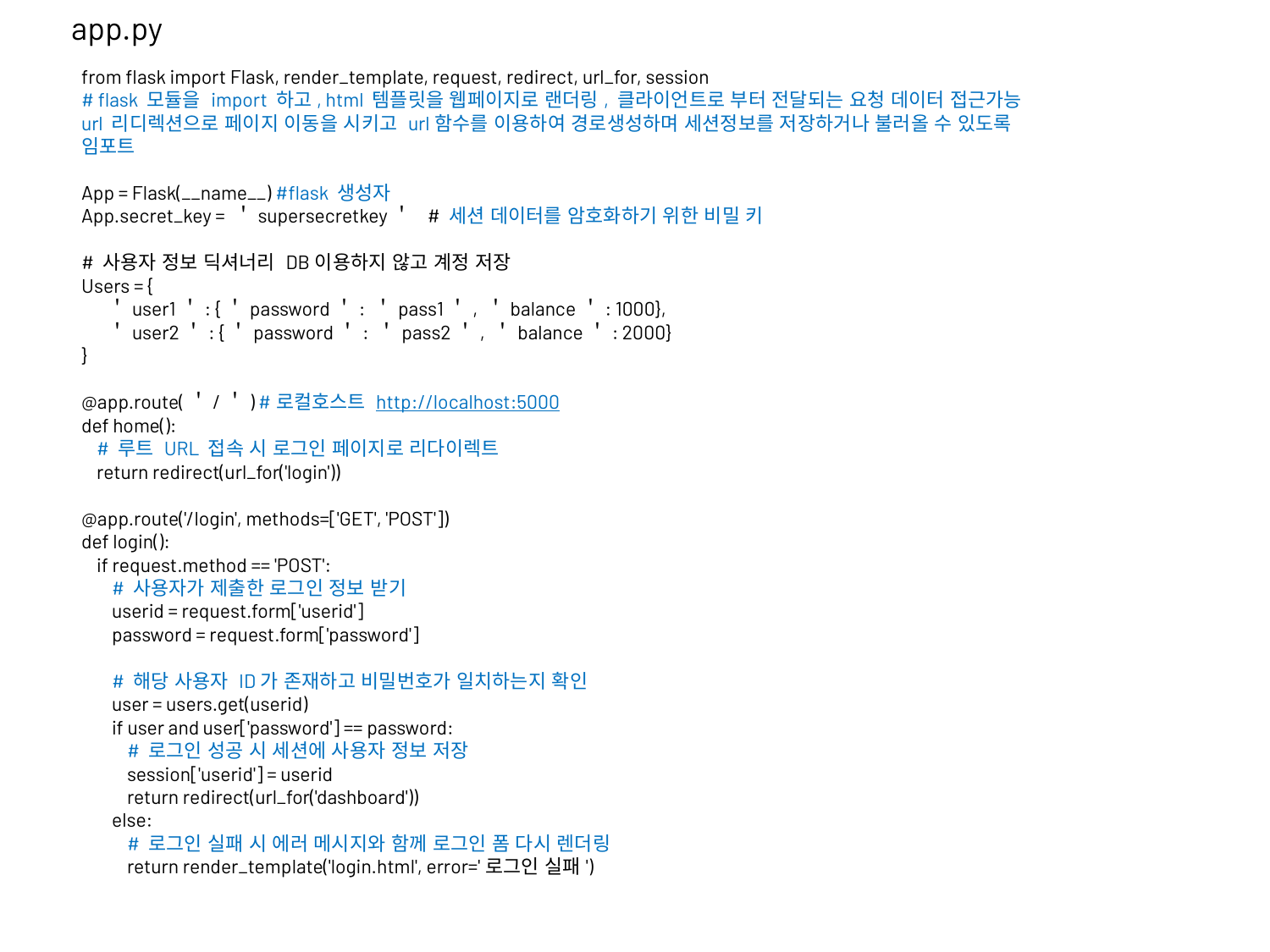

app.py
from flask import Flask, render_template, request, redirect, url_for, session
# flask 모듈을 import 하고, html 템플릿을 웹페이지로 랜더링, 클라이언트로 부터 전달되는 요청 데이터 접근가능
url 리디렉션으로 페이지 이동을 시키고 url함수를 이용하여 경로생성하며 세션정보를 저장하거나 불러올 수 있도록 임포트

App = Flask(__name__) #flask 생성자
App.secret_key = ＇supersecretkey＇  # 세션 데이터를 암호화하기 위한 비밀 키

# 사용자 정보 딕셔너리 DB이용하지 않고 계정 저장
Users = {
    ＇user1＇: {＇password＇: ＇pass1＇, ＇balance＇: 1000},
    ＇user2＇: {＇password＇: ＇pass2＇, ＇balance＇: 2000}
}

@app.route(＇/＇) #로컬호스트 http://localhost:5000
def home():
    # 루트 URL 접속 시 로그인 페이지로 리다이렉트
    return redirect(url_for('login'))

@app.route('/login', methods=['GET', 'POST'])
def login():
    if request.method == 'POST':
        # 사용자가 제출한 로그인 정보 받기
        userid = request.form['userid']
        password = request.form['password']

        # 해당 사용자 ID가 존재하고 비밀번호가 일치하는지 확인
        user = users.get(userid)
        if user and user['password'] == password:
            # 로그인 성공 시 세션에 사용자 정보 저장
            session['userid'] = userid
            return redirect(url_for('dashboard'))
        else:
            # 로그인 실패 시 에러 메시지와 함께 로그인 폼 다시 렌더링
            return render_template('login.html', error='로그인 실패')